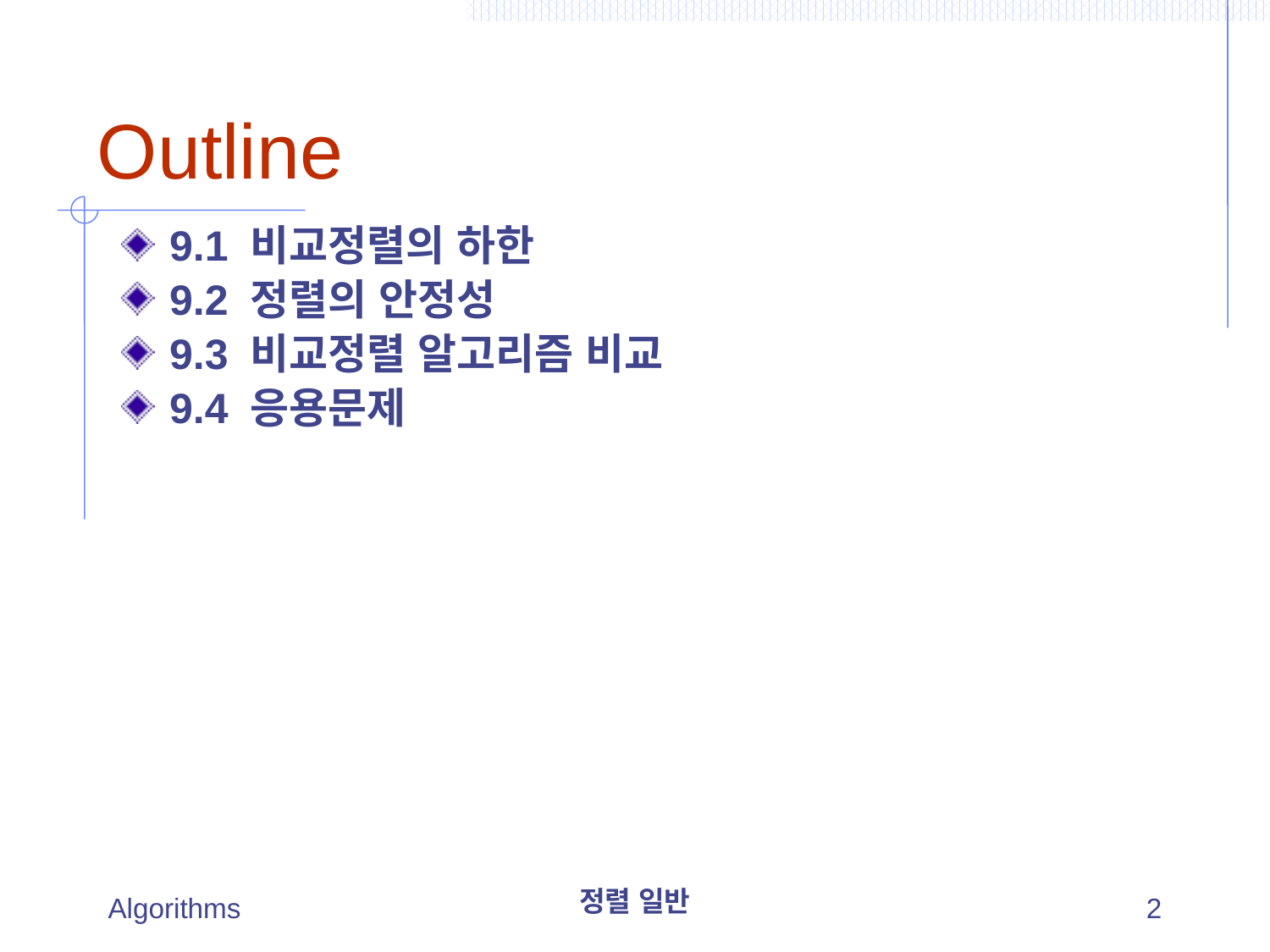

# Outline
9.1 비교정렬의 하한
9.2 정렬의 안정성
9.3 비교정렬 알고리즘 비교
9.4 응용문제
Algorithms
정렬 일반
2